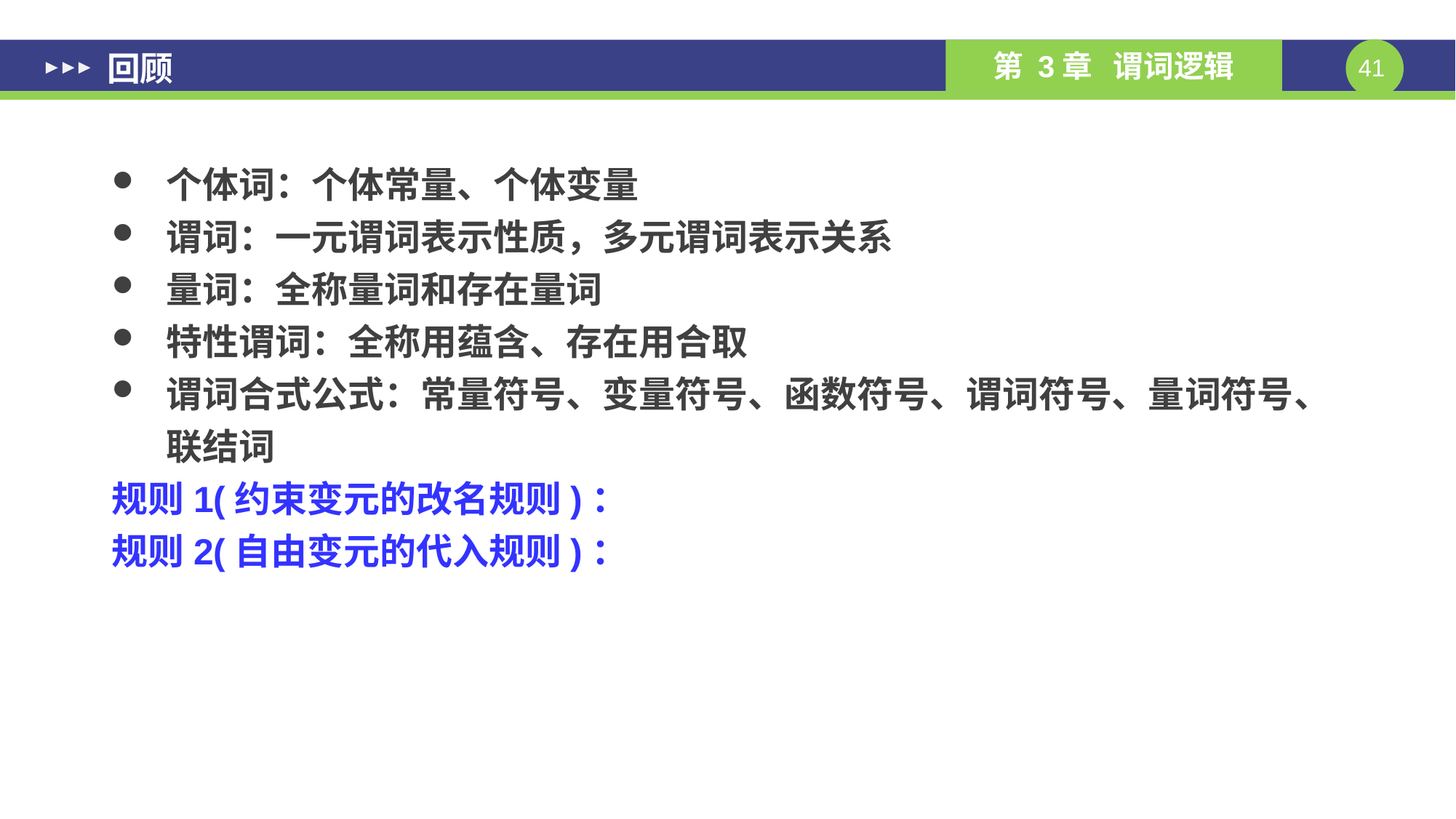

# 回顾
个体词：个体常量、个体变量
谓词：一元谓词表示性质，多元谓词表示关系
量词：全称量词和存在量词
特性谓词：全称用蕴含、存在用合取
谓词合式公式：常量符号、变量符号、函数符号、谓词符号、量词符号、联结词
规则1(约束变元的改名规则)：
规则2(自由变元的代入规则)：